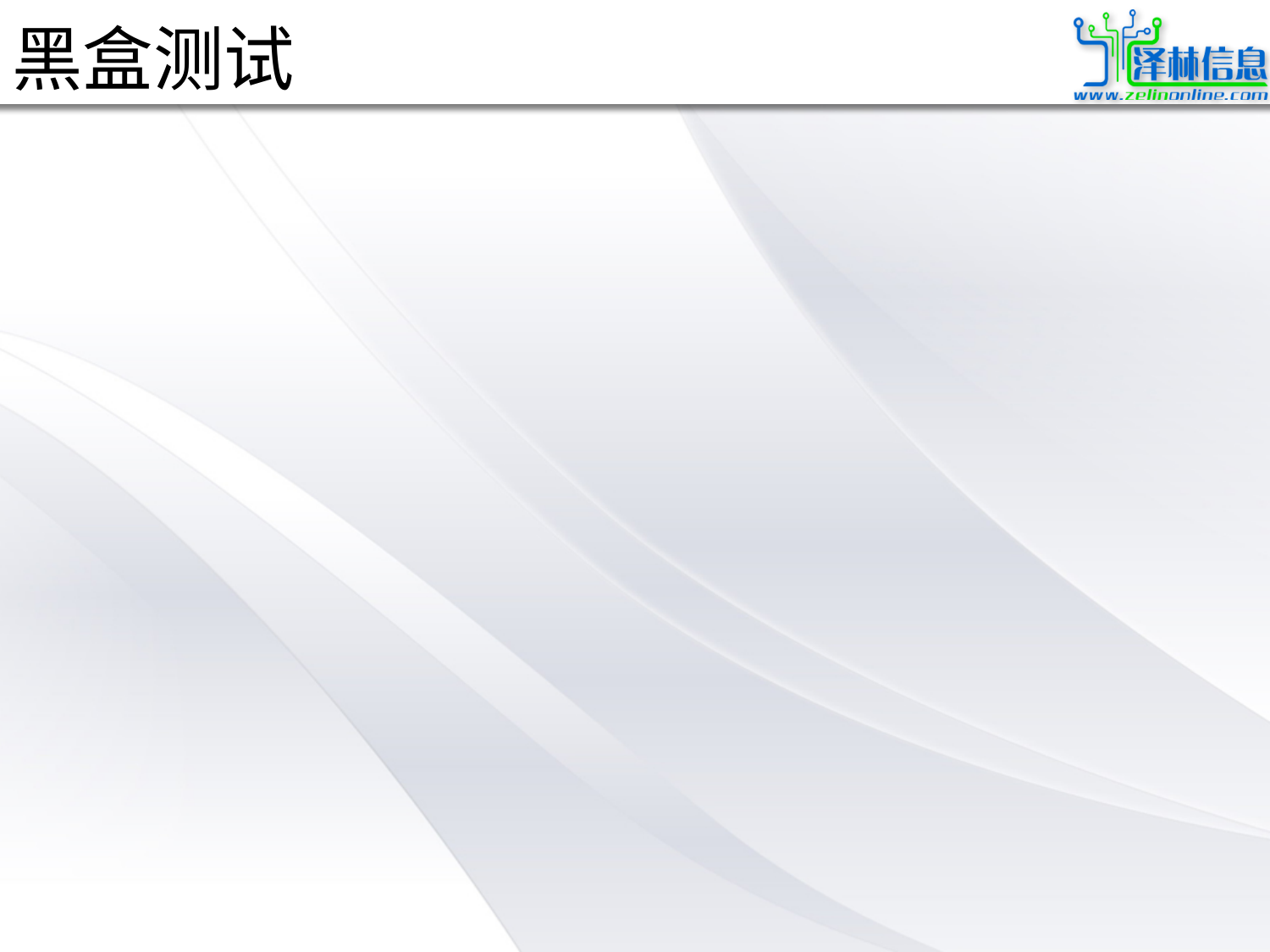

# 黑盒测试
  运用黑盒测试方法，可以导出满足以下标准的测试用例集：

1）所设计的测试用例能够减少达到合理测试所需的附加测试用例数；
2）所设计的测试用例能够告知某些类型错误的存在或不存在，而不是仅仅与特定测试相关的错误。